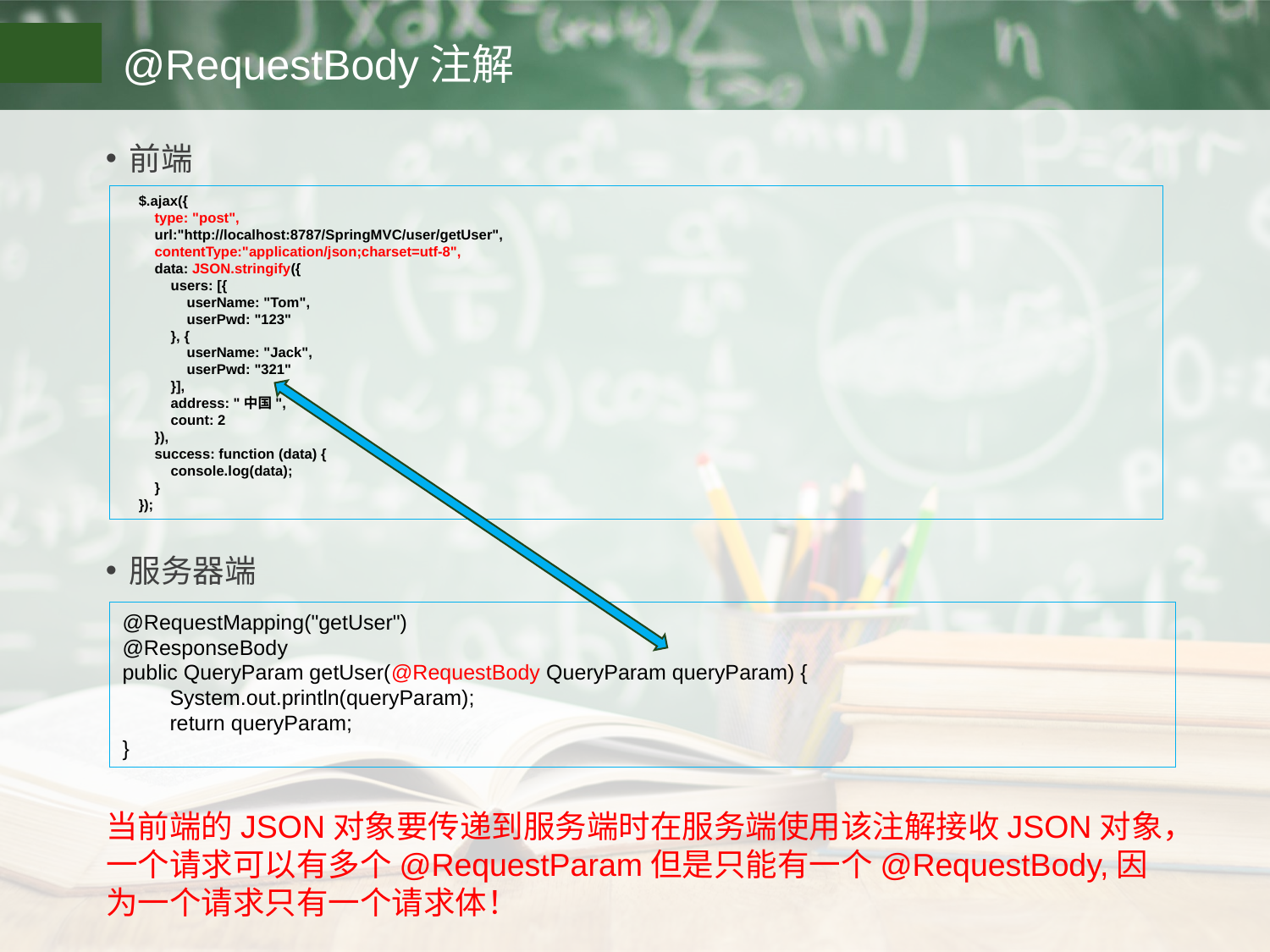

# @RequestBody注解
前端

服务器端
    $.ajax({
        type: "post",
        url:"http://localhost:8787/SpringMVC/user/getUser",
        contentType:"application/json;charset=utf-8",
        data: JSON.stringify({
            users: [{
                userName: "Tom",
                userPwd: "123"
            }, {
                userName: "Jack",
                userPwd: "321"
            }],
            address: "中国",
            count: 2
        }),
        success: function (data) {
            console.log(data);
        }
    });

@RequestMapping("getUser")
@ResponseBody
public QueryParam getUser(@RequestBody QueryParam queryParam) {
        System.out.println(queryParam);
        return queryParam;
}
当前端的JSON对象要传递到服务端时在服务端使用该注解接收JSON对象，一个请求可以有多个@RequestParam但是只能有一个@RequestBody,因为一个请求只有一个请求体！